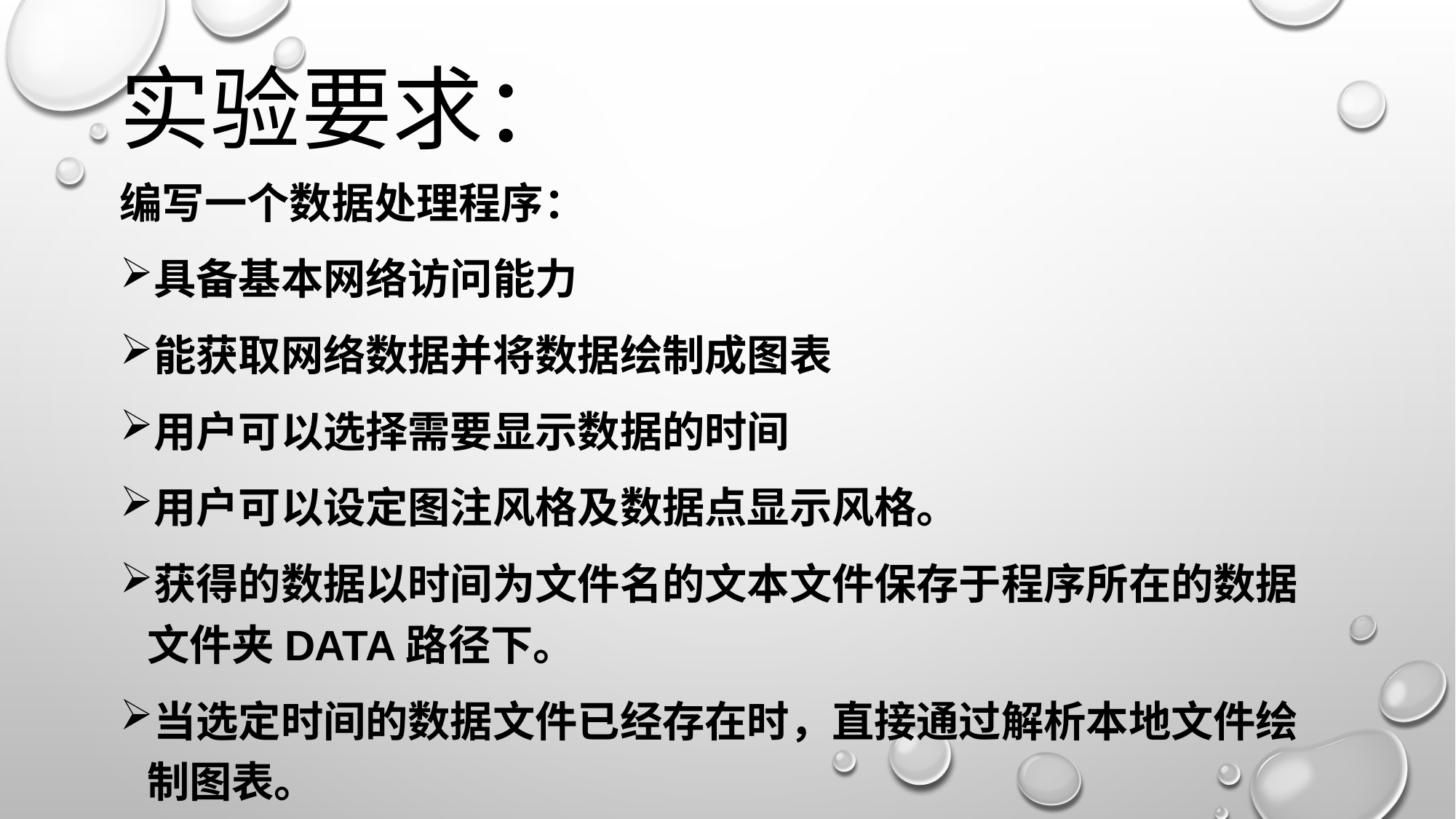

# 实验要求：
编写一个数据处理程序：
具备基本网络访问能力
能获取网络数据并将数据绘制成图表
用户可以选择需要显示数据的时间
用户可以设定图注风格及数据点显示风格。
获得的数据以时间为文件名的文本文件保存于程序所在的数据文件夹data路径下。
当选定时间的数据文件已经存在时，直接通过解析本地文件绘制图表。